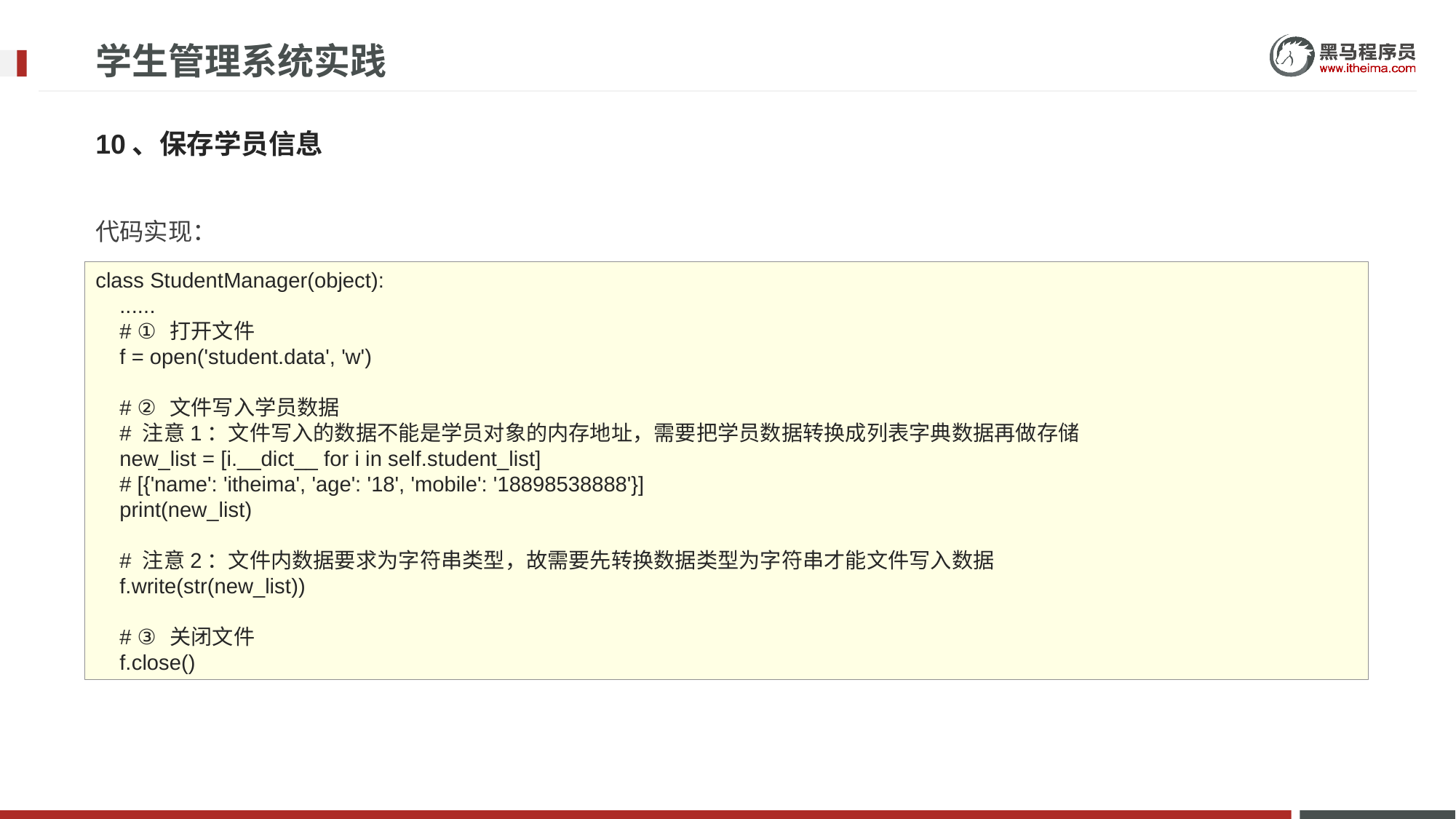

# 学生管理系统实践
10、保存学员信息
代码实现：
class StudentManager(object):
    ......
    # ① 打开文件
    f = open('student.data', 'w')

    # ② 文件写入学员数据
    # 注意1：文件写入的数据不能是学员对象的内存地址，需要把学员数据转换成列表字典数据再做存储
    new_list = [i.__dict__ for i in self.student_list]
    # [{'name': 'itheima', 'age': '18', 'mobile': '18898538888'}]
    print(new_list)

    # 注意2：文件内数据要求为字符串类型，故需要先转换数据类型为字符串才能文件写入数据
    f.write(str(new_list))

    # ③ 关闭文件
    f.close()